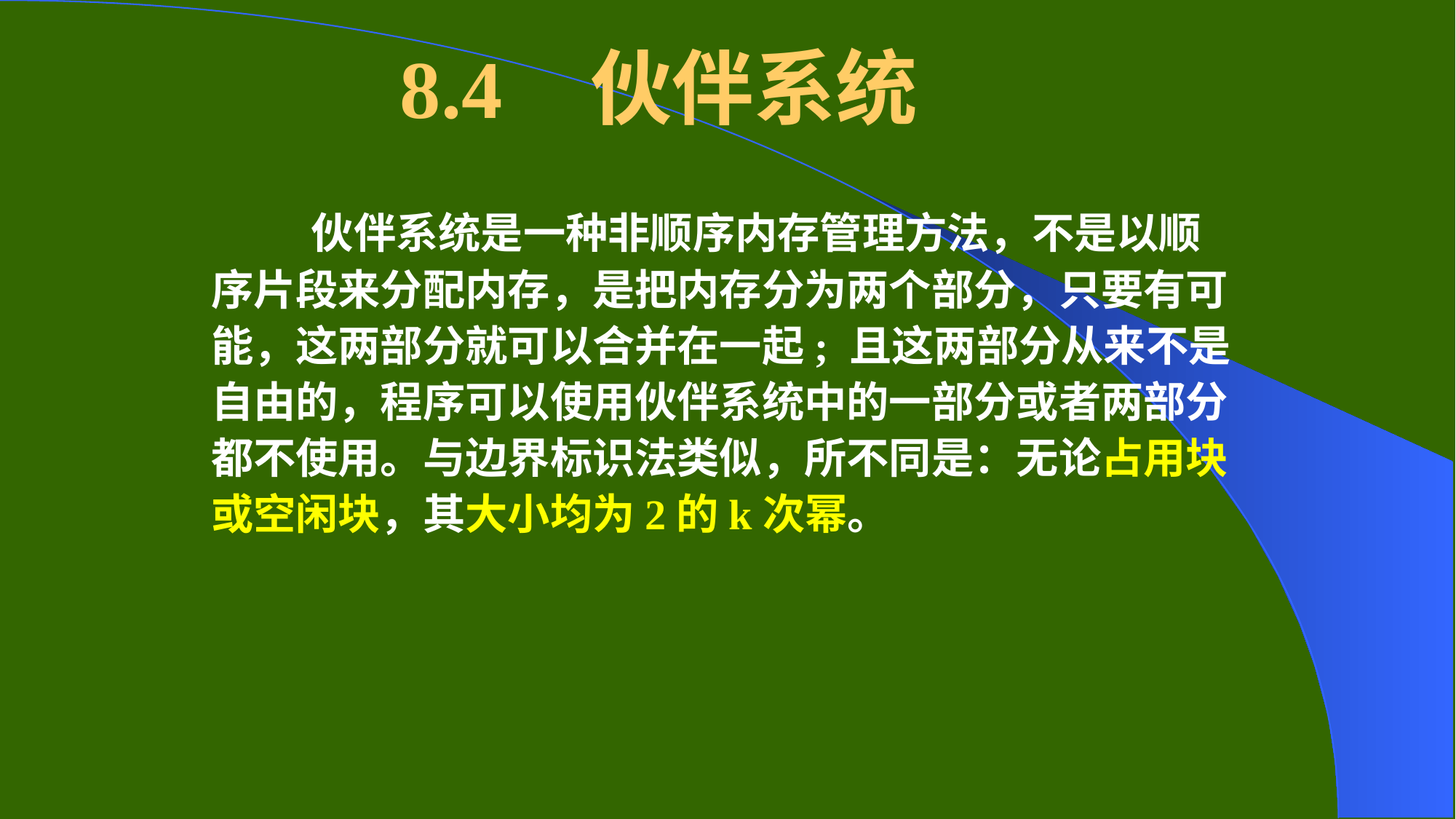

# 8.4   伙伴系统
        伙伴系统是一种非顺序内存管理方法，不是以顺序片段来分配内存，是把内存分为两个部分，只要有可能，这两部分就可以合并在一起; 且这两部分从来不是自由的，程序可以使用伙伴系统中的一部分或者两部分都不使用。与边界标识法类似，所不同是：无论占用块或空闲块，其大小均为2的k次幂。